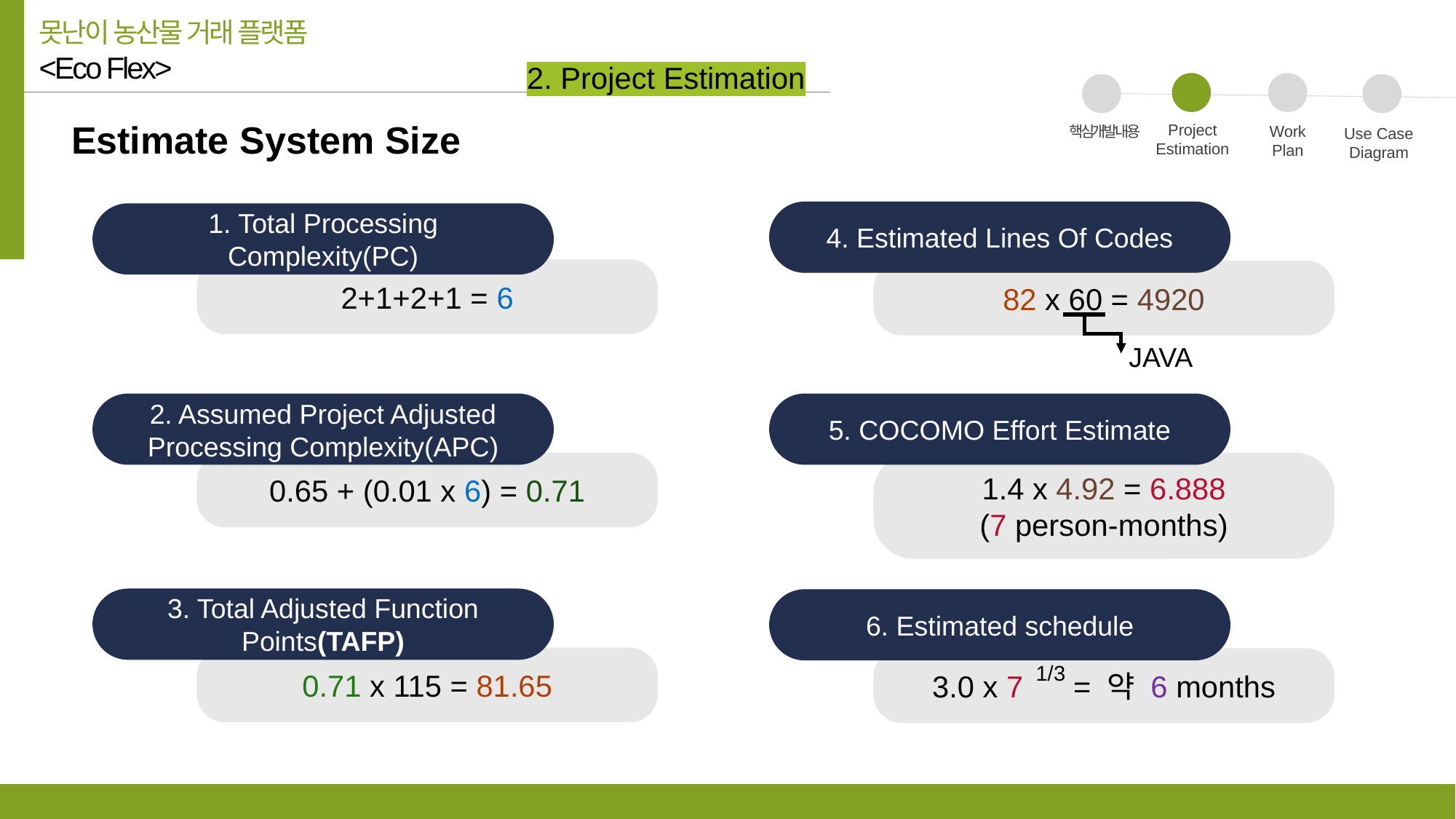

못난이 농산물 거래 플랫폼
<Eco Flex>
2. Project Estimation

02

04
03
01
Estimate System Size
Project
Estimation
Work
Plan
핵심개발내용
Use Case
Diagram
4. Estimated Lines Of Codes
Estimated Lines Of Codes
1. Total Processing Complexity(PC)
2+1+2+1 = 6
82 x 60 = 4920
JAVA
2. Assumed Project Adjusted Processing Complexity(APC)
5. COCOMO Effort Estimate
0.65 + (0.01 x 6) = 0.71
1.4 x 4.92 = 6.888
(7 person-months)
3. Total Adjusted Function Points(TAFP)
6. Estimated schedule
0.71 x 115 = 81.65
3.0 x 7      = 약 6 months
1/3